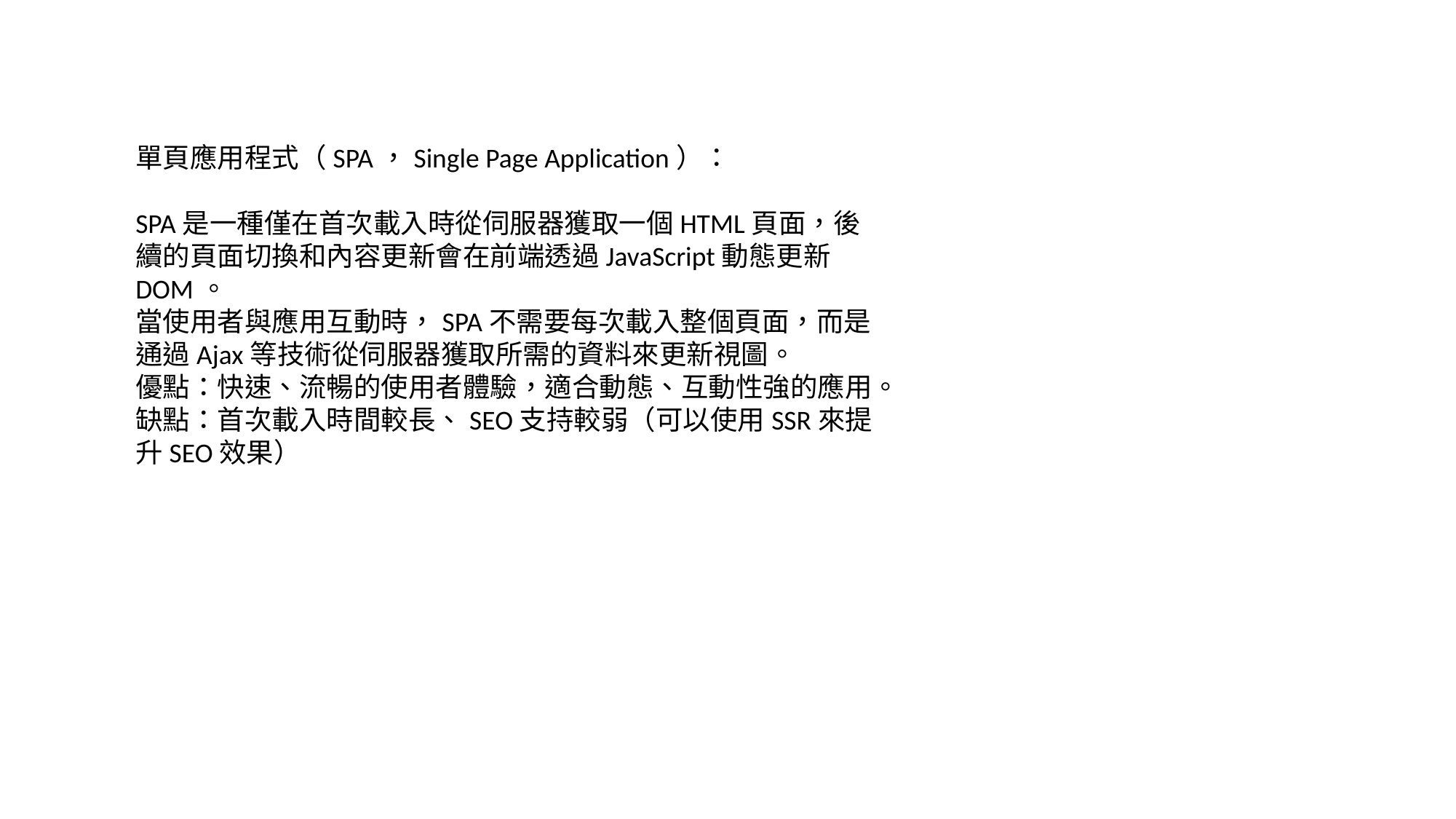

單頁應用程式（SPA，Single Page Application）：

SPA是一種僅在首次載入時從伺服器獲取一個HTML頁面，後續的頁面切換和內容更新會在前端透過JavaScript動態更新DOM。
當使用者與應用互動時，SPA不需要每次載入整個頁面，而是通過Ajax等技術從伺服器獲取所需的資料來更新視圖。
優點：快速、流暢的使用者體驗，適合動態、互動性強的應用。
缺點：首次載入時間較長、SEO支持較弱（可以使用SSR來提升SEO效果）